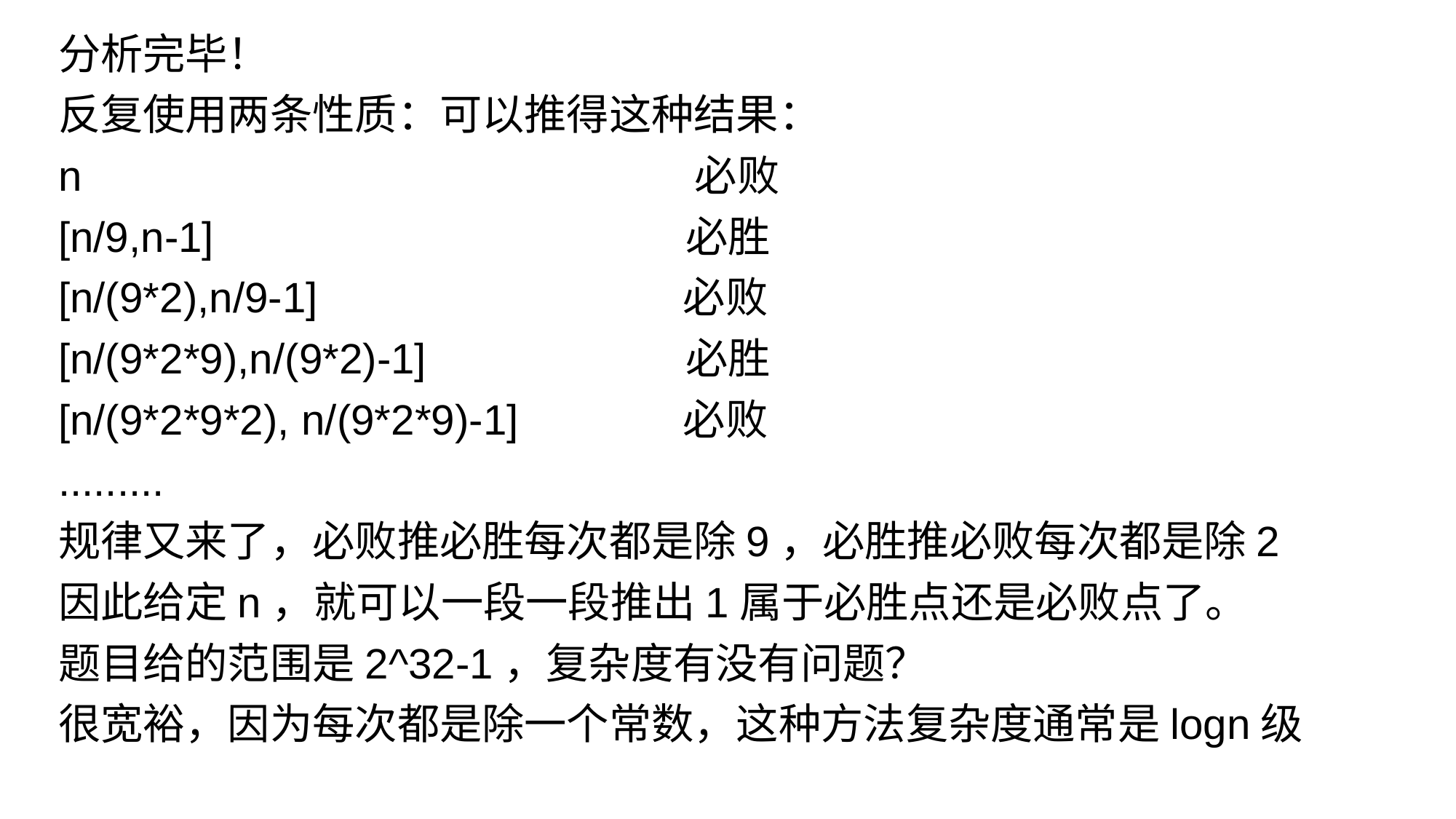

分析完毕！
反复使用两条性质：可以推得这种结果：
n                                                   必败
[n/9,n-1]                                       必胜
[n/(9*2),n/9-1]                              必败
[n/(9*2*9),n/(9*2)-1]                     必胜
[n/(9*2*9*2), n/(9*2*9)-1]             必败
.........
规律又来了，必败推必胜每次都是除9，必胜推必败每次都是除2
因此给定n，就可以一段一段推出1属于必胜点还是必败点了。
题目给的范围是2^32-1，复杂度有没有问题？
很宽裕，因为每次都是除一个常数，这种方法复杂度通常是logn级